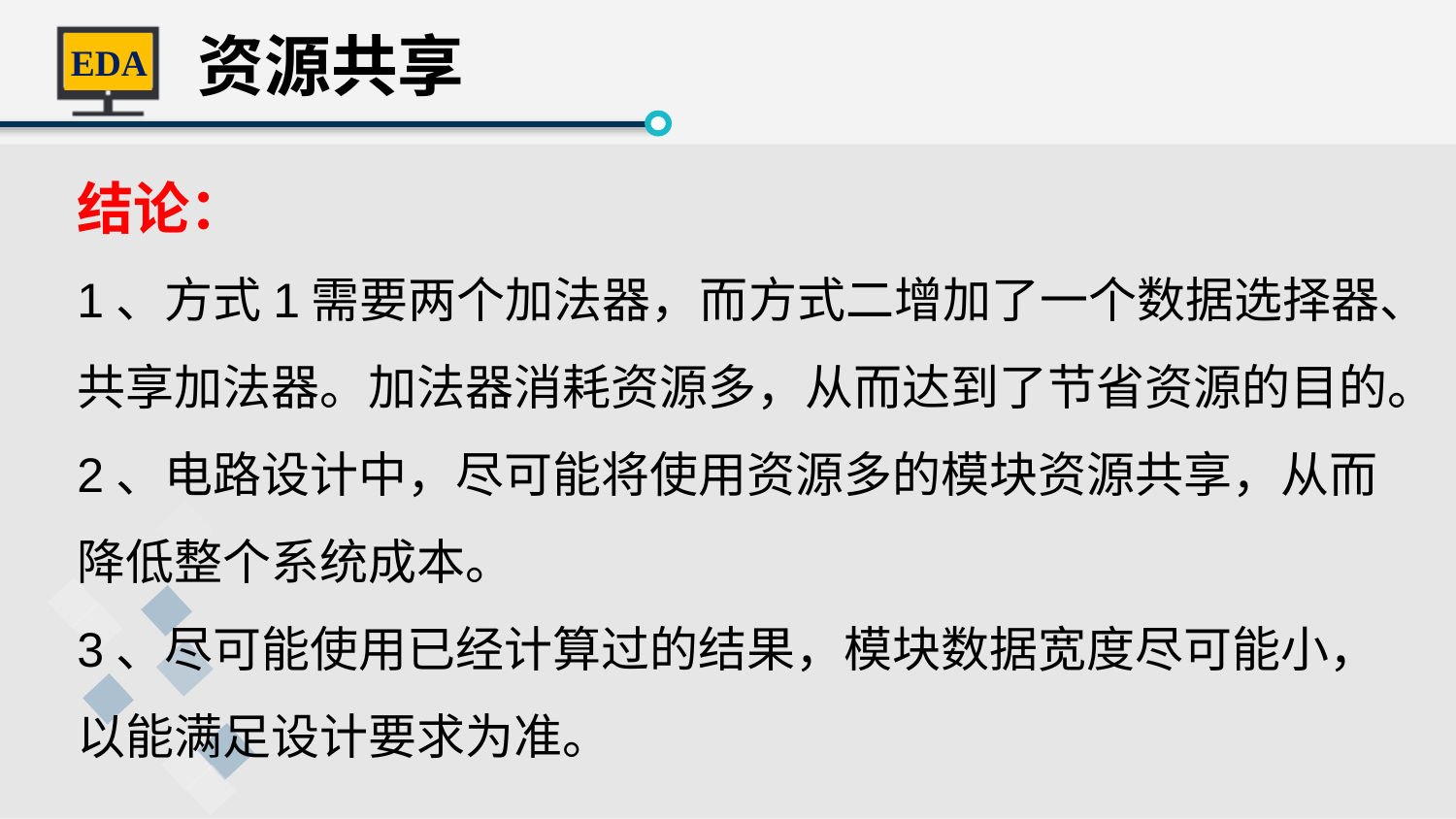

资源共享
结论：
1、方式1需要两个加法器，而方式二增加了一个数据选择器、共享加法器。加法器消耗资源多，从而达到了节省资源的目的。
2、电路设计中，尽可能将使用资源多的模块资源共享，从而降低整个系统成本。
3、尽可能使用已经计算过的结果，模块数据宽度尽可能小，以能满足设计要求为准。